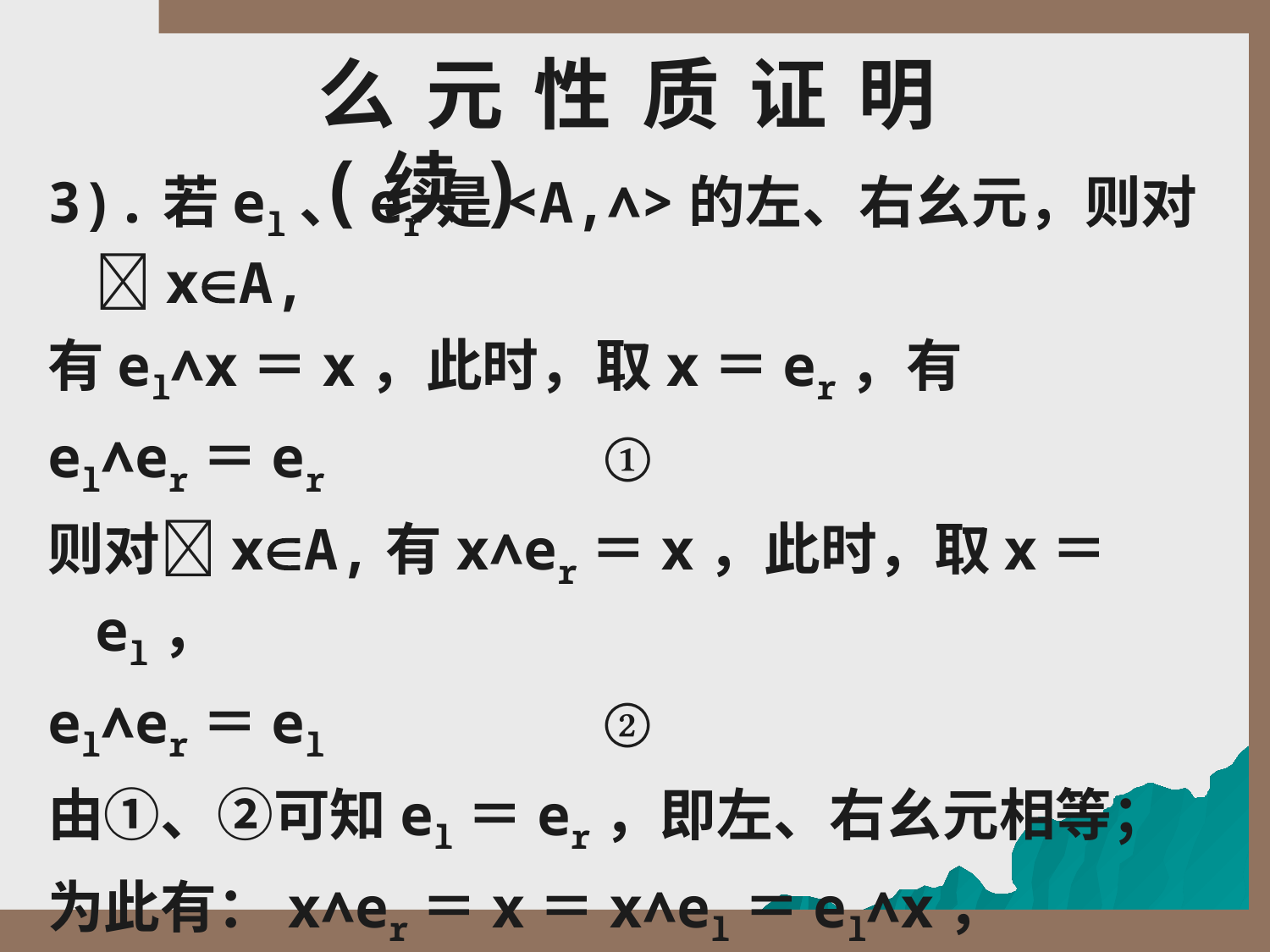

# 么元性质证明(续)
3).若el、er是<A,∧>的左、右幺元，则对∀x∈A,
有el∧x＝x，此时，取x＝er，有
el∧er＝er			①
则对∀x∈A,有x∧er＝x，此时，取x＝el，
el∧er＝el			②
由①、②可知el＝er，即左、右幺元相等；
为此有：x∧er＝x＝x∧el＝el∧x，
所以：e＝el。
21